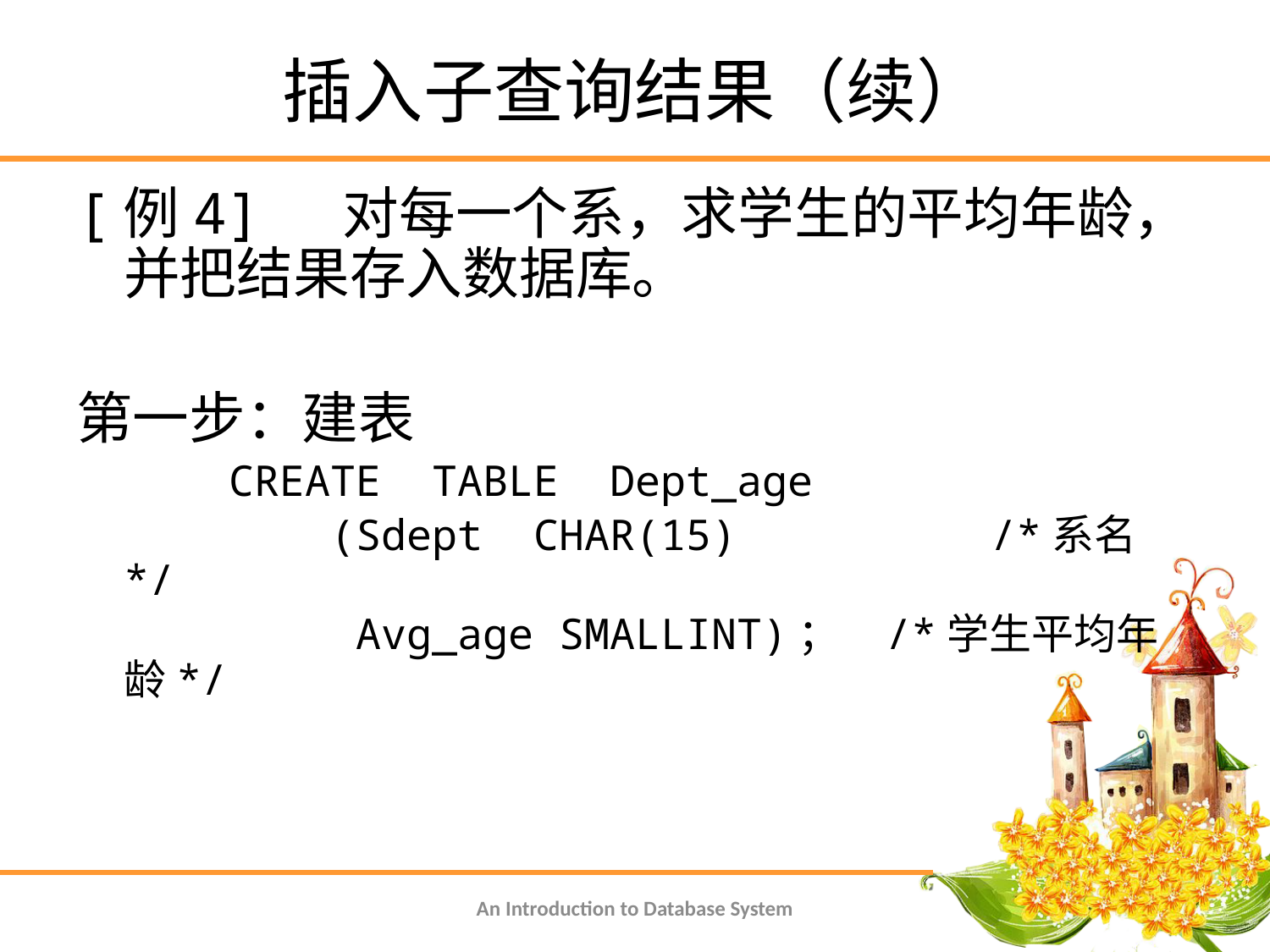

# 插入子查询结果（续）
[例4]  对每一个系，求学生的平均年龄，并把结果存入数据库。

第一步：建表
      CREATE  TABLE  Dept_age
          (Sdept  CHAR(15)          /*系名*/
           Avg_age SMALLINT)；   	/*学生平均年龄*/

An Introduction to Database System